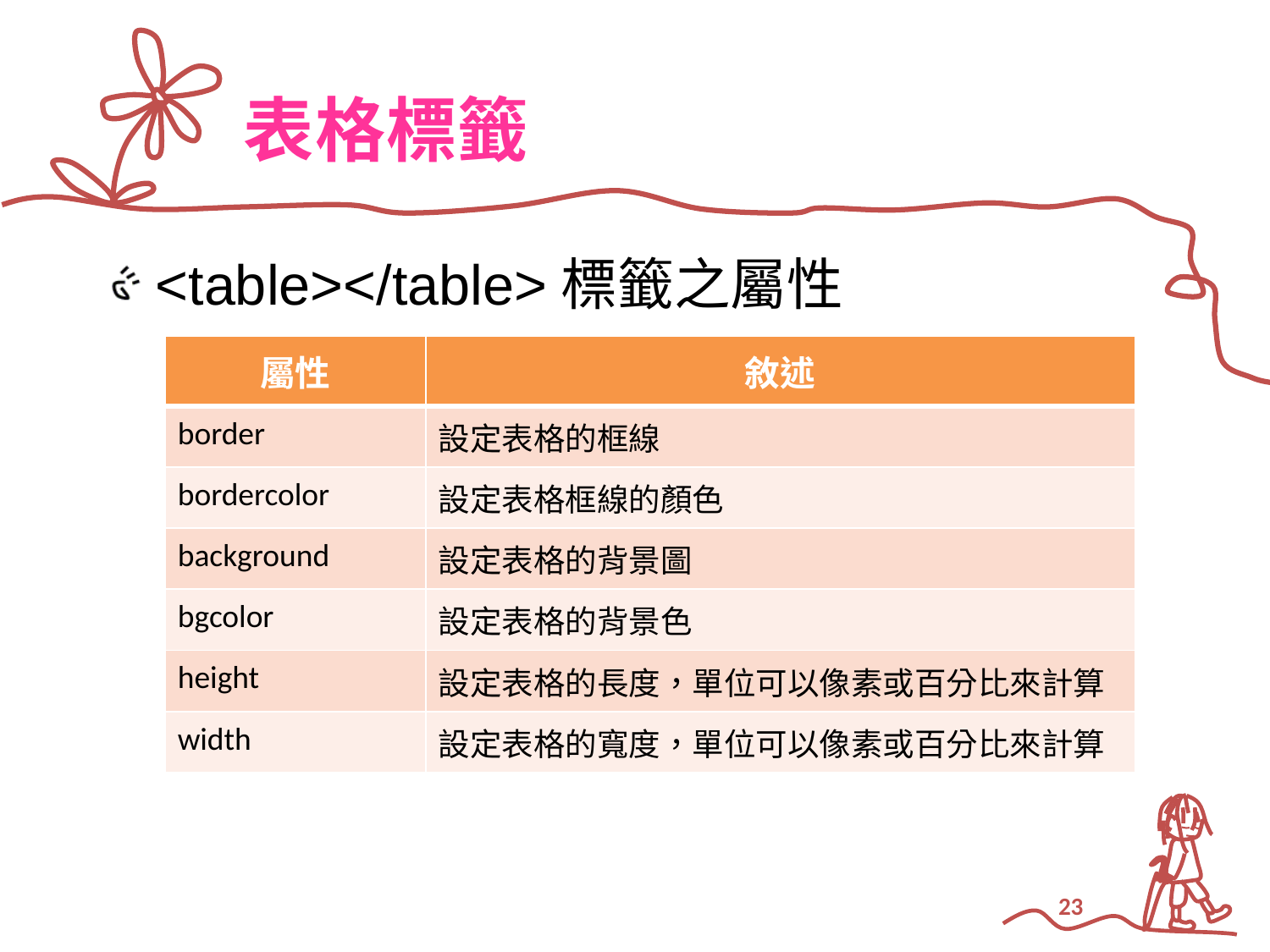

# 表格標籤
<table></table>標籤之屬性

| 屬性 | 敘述 |
| --- | --- |
| border | 設定表格的框線 |
| bordercolor | 設定表格框線的顏色 |
| background | 設定表格的背景圖 |
| bgcolor | 設定表格的背景色 |
| height | 設定表格的長度，單位可以像素或百分比來計算 |
| width | 設定表格的寬度，單位可以像素或百分比來計算 |
23